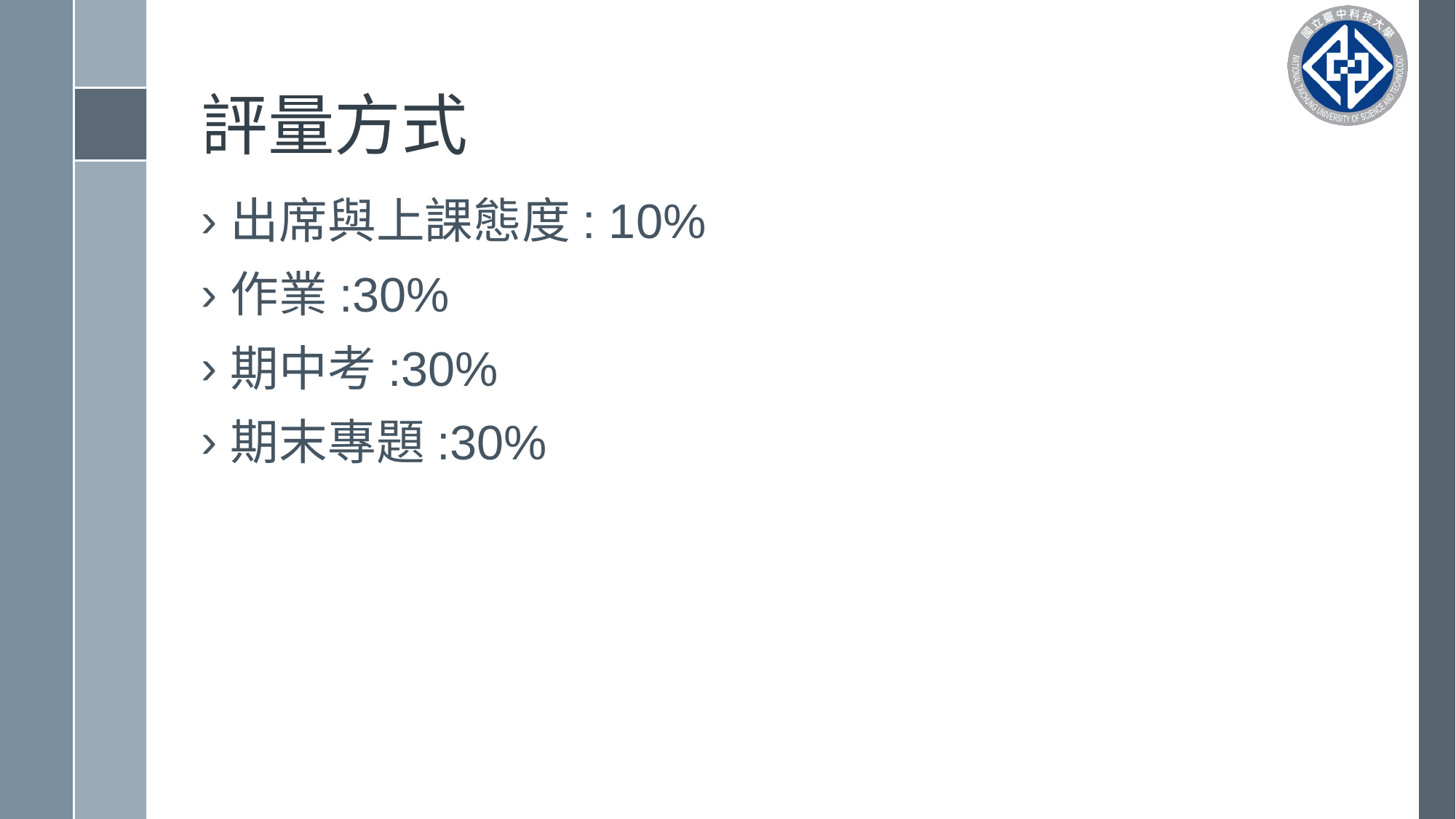

# 評量方式
出席與上課態度: 10%
作業:30%
期中考:30%
期末專題:30%